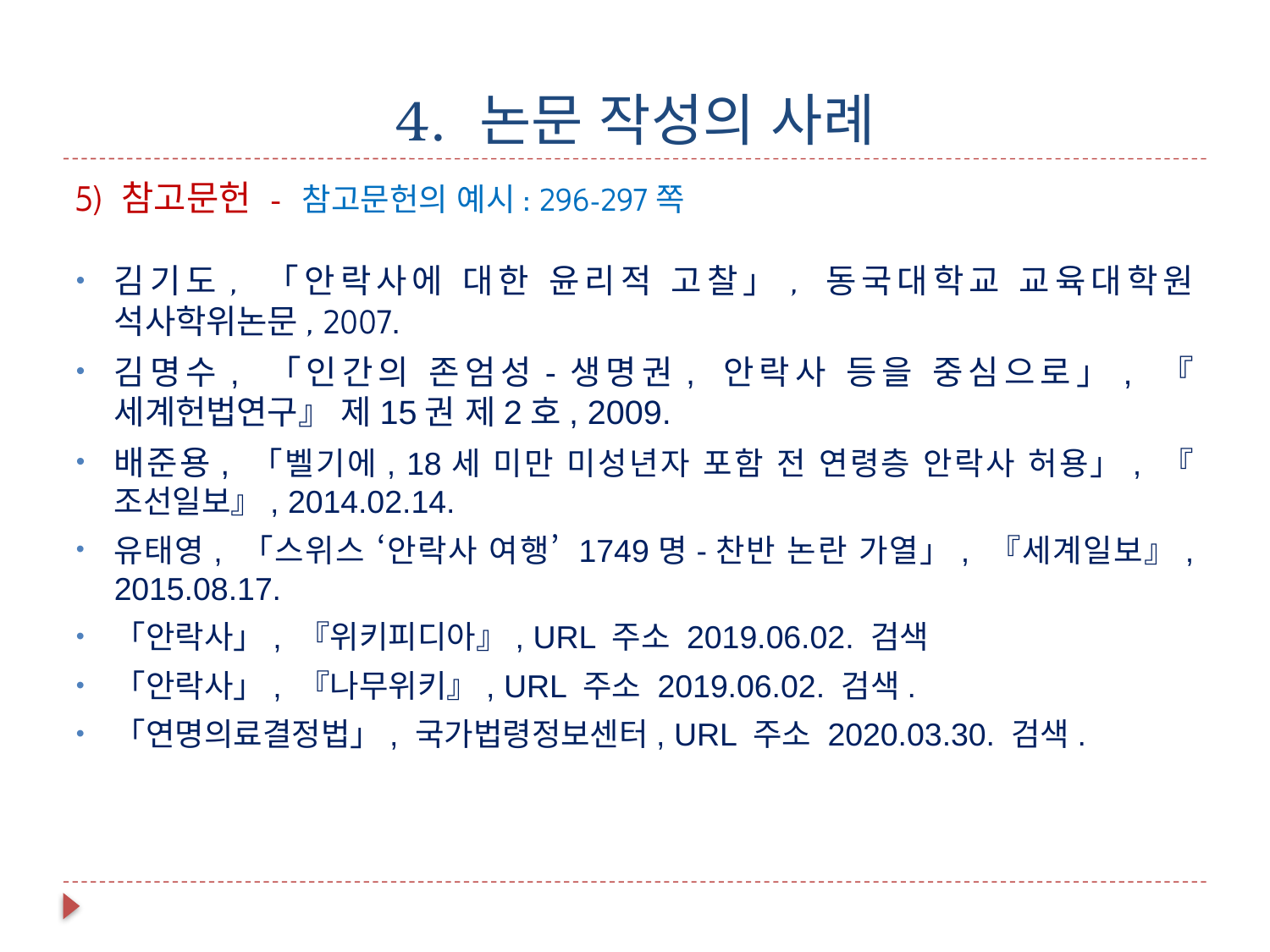

# 4. 논문 작성의 사례
5) 참고문헌 - 참고문헌의 예시: 296-297쪽

김기도, 「안락사에 대한 윤리적 고찰」, 동국대학교 교육대학원 석사학위논문, 2007.
김명수, 「인간의 존엄성-생명권, 안락사 등을 중심으로」, 『세계헌법연구』 제15권 제2호, 2009.
배준용, 「벨기에, 18세 미만 미성년자 포함 전 연령층 안락사 허용」, 『조선일보』, 2014.02.14.
유태영, 「스위스 ‘안락사 여행’ 1749명-찬반 논란 가열」, 『세계일보』, 2015.08.17.
「안락사」, 『위키피디아』, URL 주소 2019.06.02. 검색
「안락사」, 『나무위키』, URL 주소 2019.06.02. 검색.
「연명의료결정법」, 국가법령정보센터, URL 주소 2020.03.30. 검색.